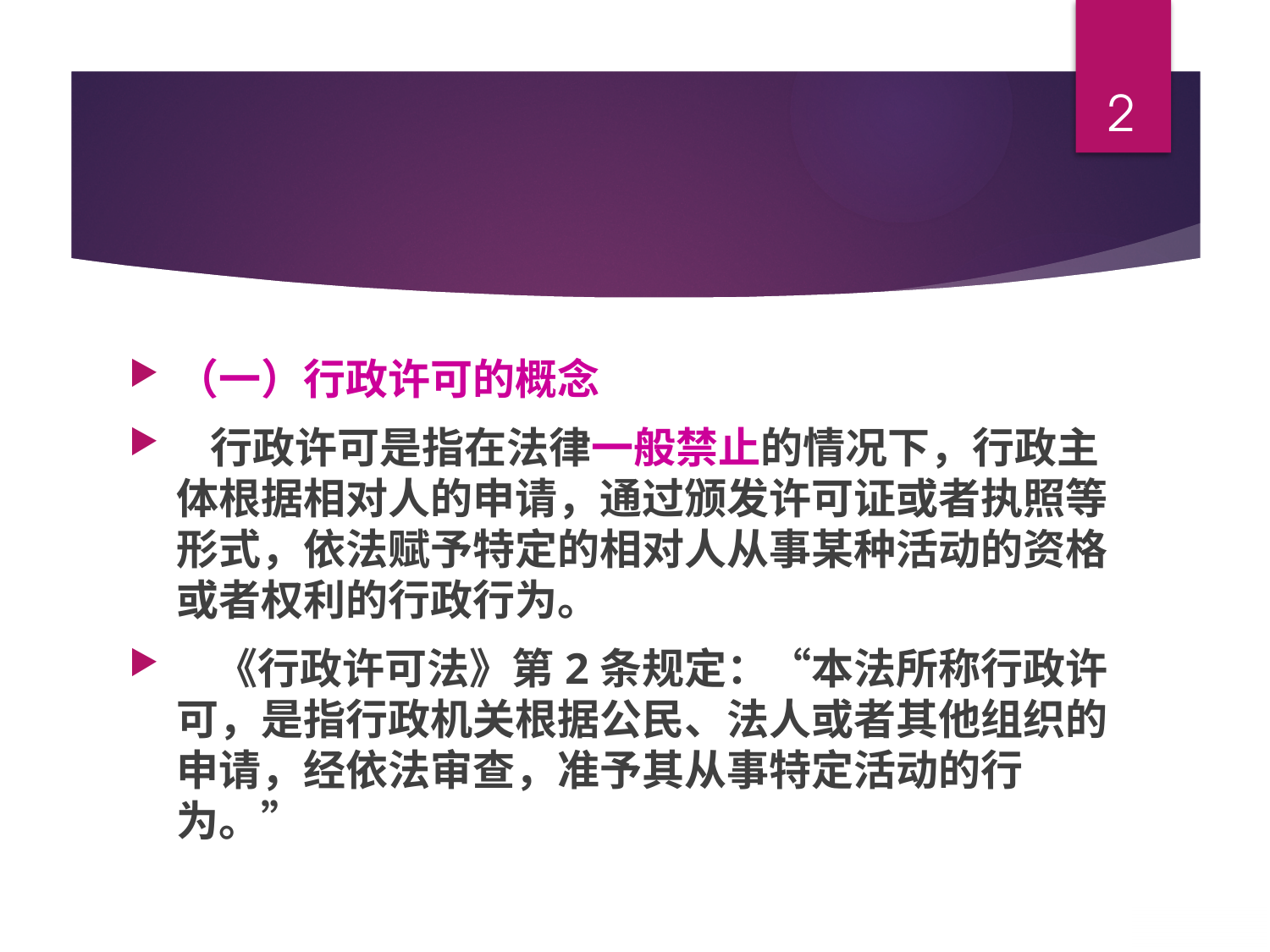

2
#
（一）行政许可的概念
  行政许可是指在法律一般禁止的情况下，行政主体根据相对人的申请，通过颁发许可证或者执照等形式，依法赋予特定的相对人从事某种活动的资格或者权利的行政行为。
   《行政许可法》第2条规定：“本法所称行政许可，是指行政机关根据公民、法人或者其他组织的申请，经依法审查，准予其从事特定活动的行为。”